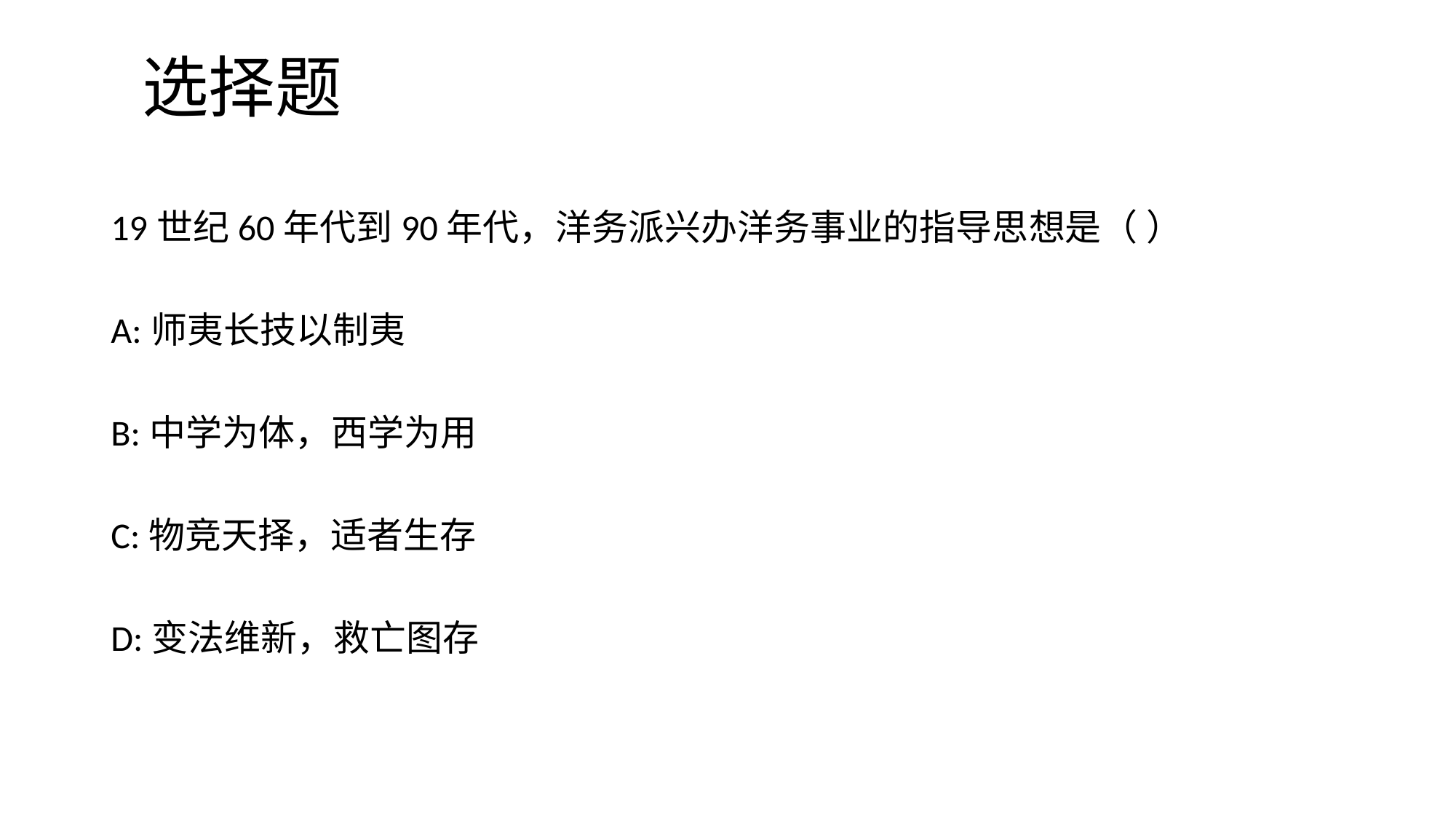

# 选择题
19世纪60年代到90年代，洋务派兴办洋务事业的指导思想是（ ）
A:师夷长技以制夷
B:中学为体，西学为用
C:物竞天择，适者生存
D:变法维新，救亡图存